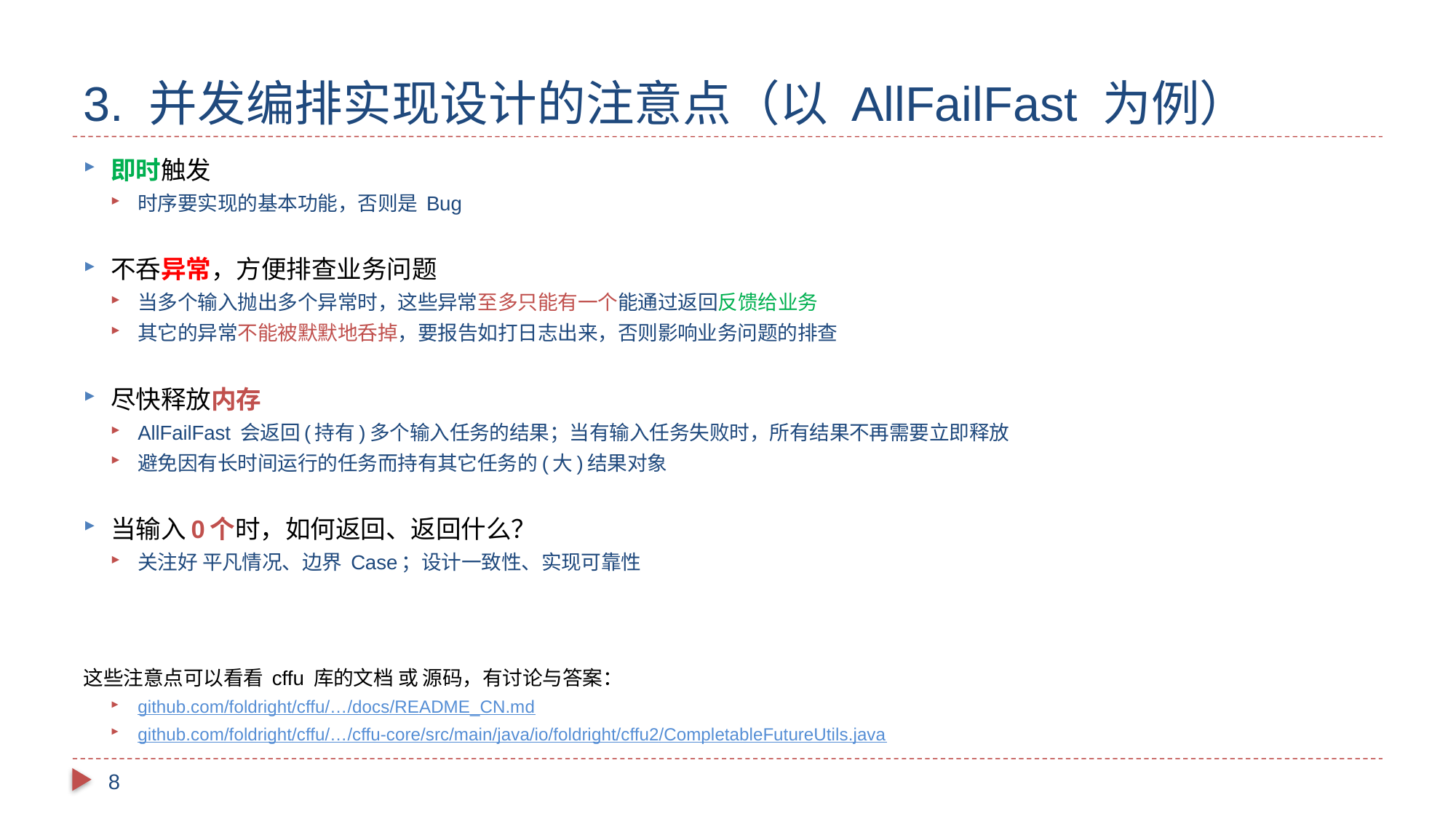

# 3. 并发编排实现设计的注意点（以 AllFailFast 为例）
即时触发
时序要实现的基本功能，否则是 Bug

不呑异常，方便排查业务问题
当多个输入抛出多个异常时，这些异常至多只能有一个能通过返回反馈给业务
其它的异常不能被默默地呑掉，要报告如打日志出来，否则影响业务问题的排查

尽快释放内存
AllFailFast 会返回(持有)多个输入任务的结果；当有输入任务失败时，所有结果不再需要立即释放
避免因有长时间运行的任务而持有其它任务的(大)结果对象

当输入0个时，如何返回、返回什么？
关注好 平凡情况、边界 Case；设计一致性、实现可靠性

这些注意点可以看看 cffu 库的文档 或 源码，有讨论与答案：
github.com/foldright/cffu/…/docs/README_CN.md
github.com/foldright/cffu/…/cffu-core/src/main/java/io/foldright/cffu2/CompletableFutureUtils.java
8